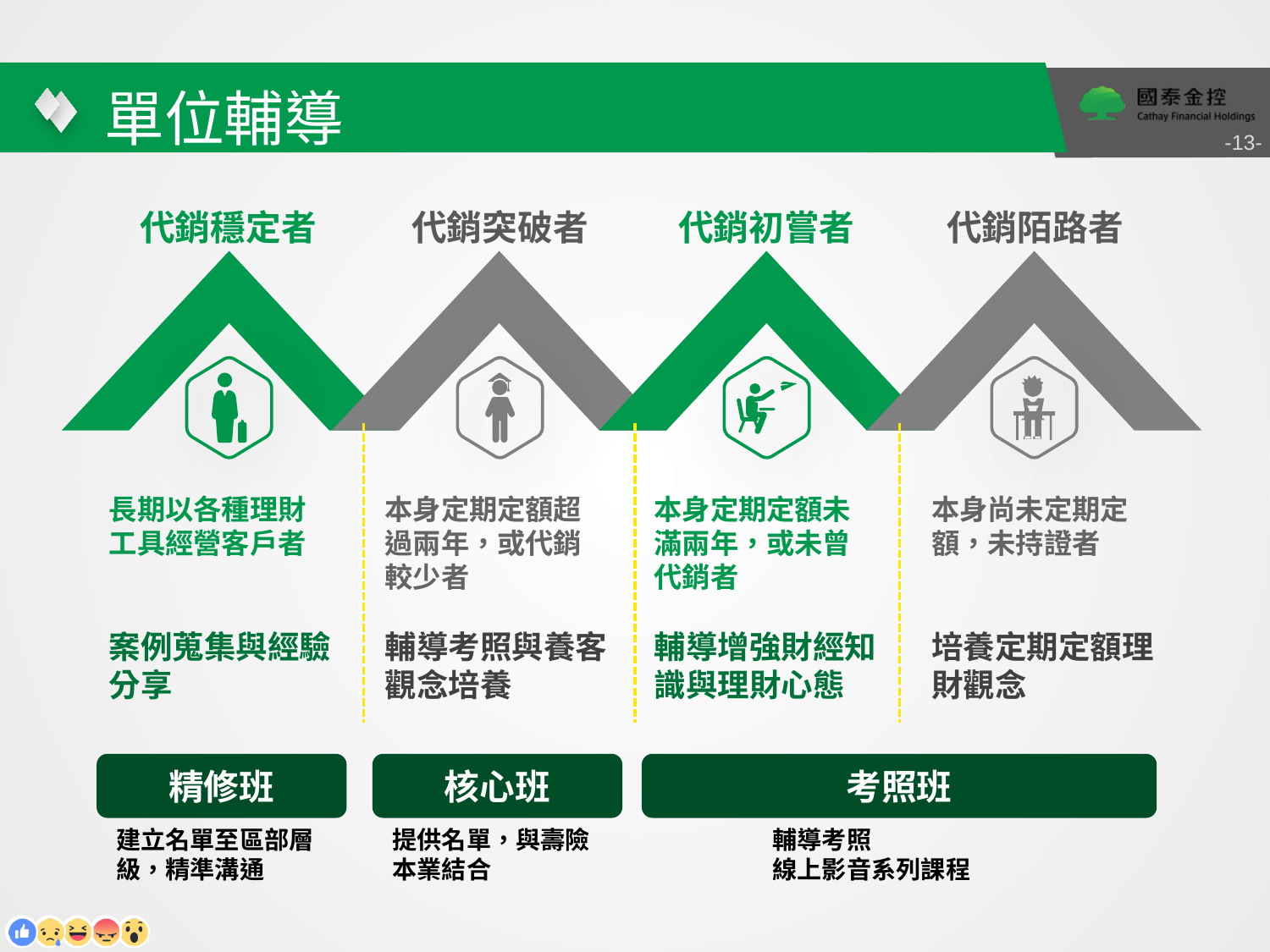

# 單位輔導
-13-
代銷穩定者
代銷突破者
代銷初嘗者
代銷陌路者

長期以各種理財工具經營客戶者
本身定期定額超過兩年，或代銷較少者
本身定期定額未滿兩年，或未曾代銷者
本身尚未定期定額，未持證者
案例蒐集與經驗分享
輔導考照與養客觀念培養
輔導增強財經知識與理財心態
培養定期定額理財觀念
精修班
核心班
考照班
建立名單至區部層級，精準溝通
提供名單，與壽險本業結合
輔導考照
線上影音系列課程